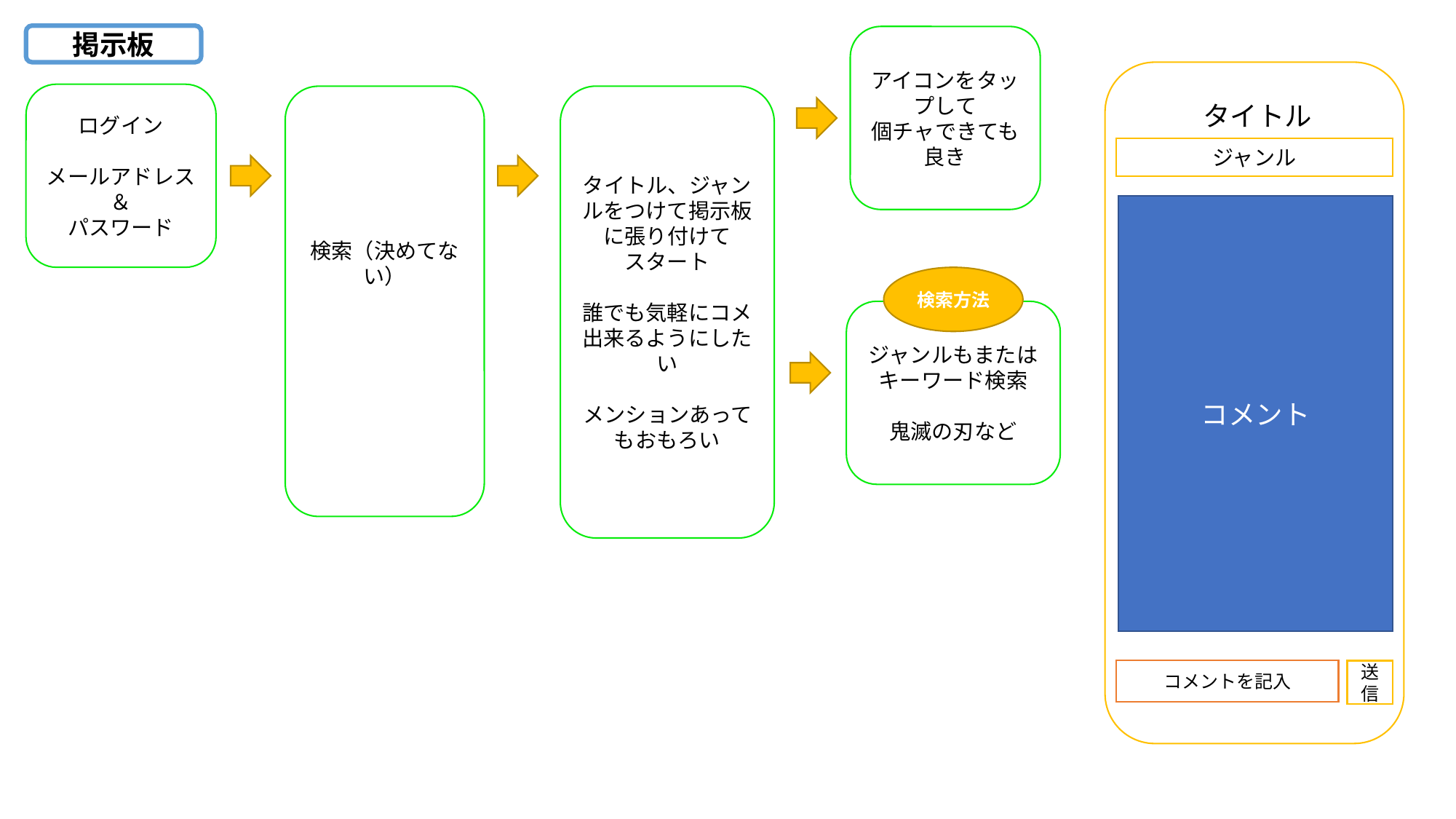

掲示板
アイコンをタップして
個チャできても良き

ログイン

メールアドレス
＆
パスワード
検索（決めてない）

タイトル、ジャンルをつけて掲示板に張り付けて
スタート

誰でも気軽にコメ出来るようにしたい

メンションあってもおもろい
タイトル

ジャンル

コメント
検索方法
ジャンルもまたはキーワード検索

鬼滅の刃など

コメントを記入
送信